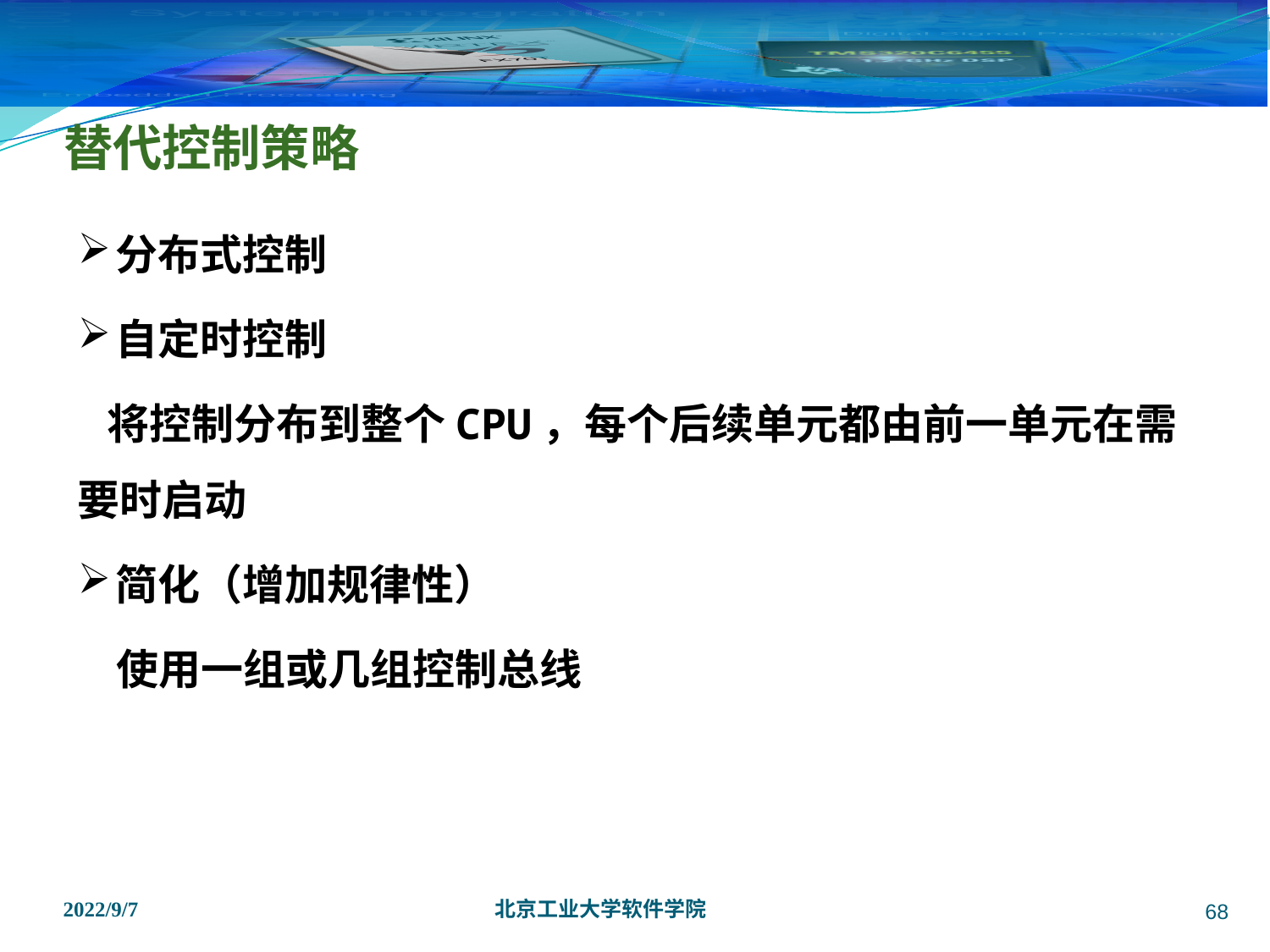

# 替代控制策略
分布式控制
自定时控制
  将控制分布到整个CPU，每个后续单元都由前一单元在需要时启动
简化（增加规律性）
   使用一组或几组控制总线